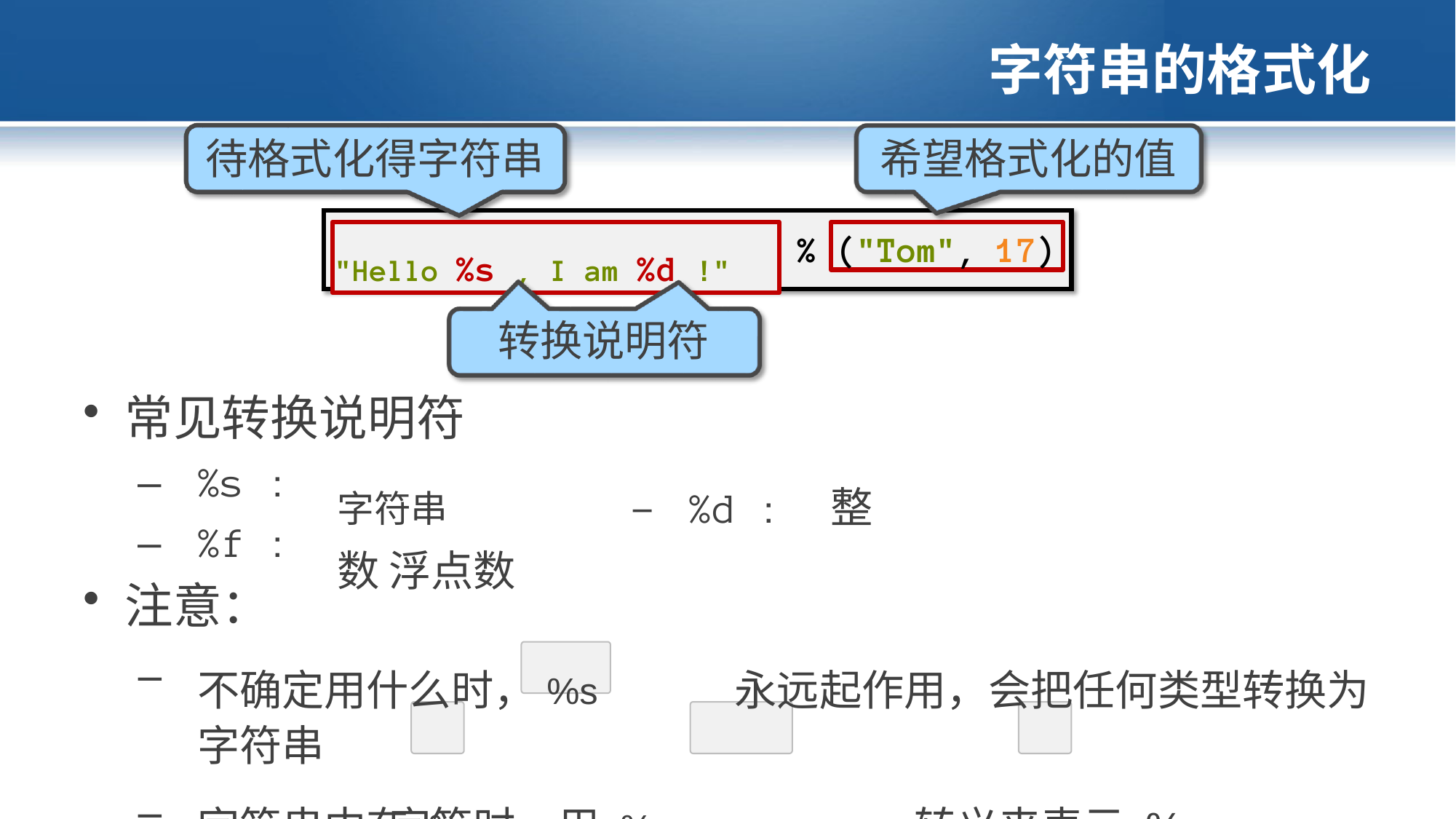

# 字符串的格式化

待格式化得字符串
希望格式化的值

"Hello %s , I am %d !"
("Tom", 17)

%

转换说明符
常见转换说明符
–	%s :
–	%f :
字符串	–	%d :	整数 浮点数
注意：
不确定用什么时，%s	永远起作用，会把任何类型转换为字符串
字符串中有 %      字符时，用 %	转义来表示 %